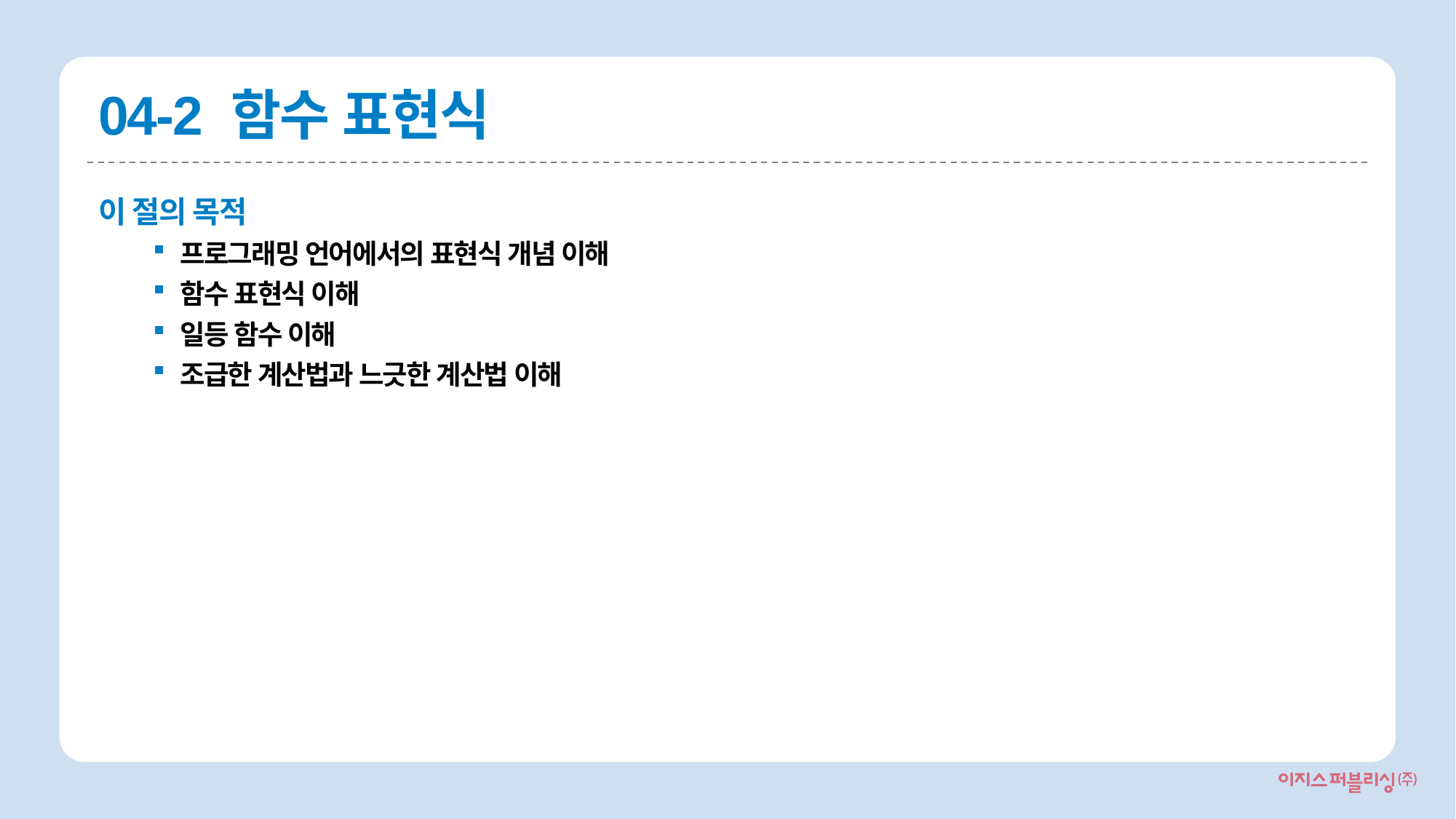

# 04-2 함수 표현식
이 절의 목적
프로그래밍 언어에서의 표현식 개념 이해
함수 표현식 이해
일등 함수 이해
조급한 계산법과 느긋한 계산법 이해